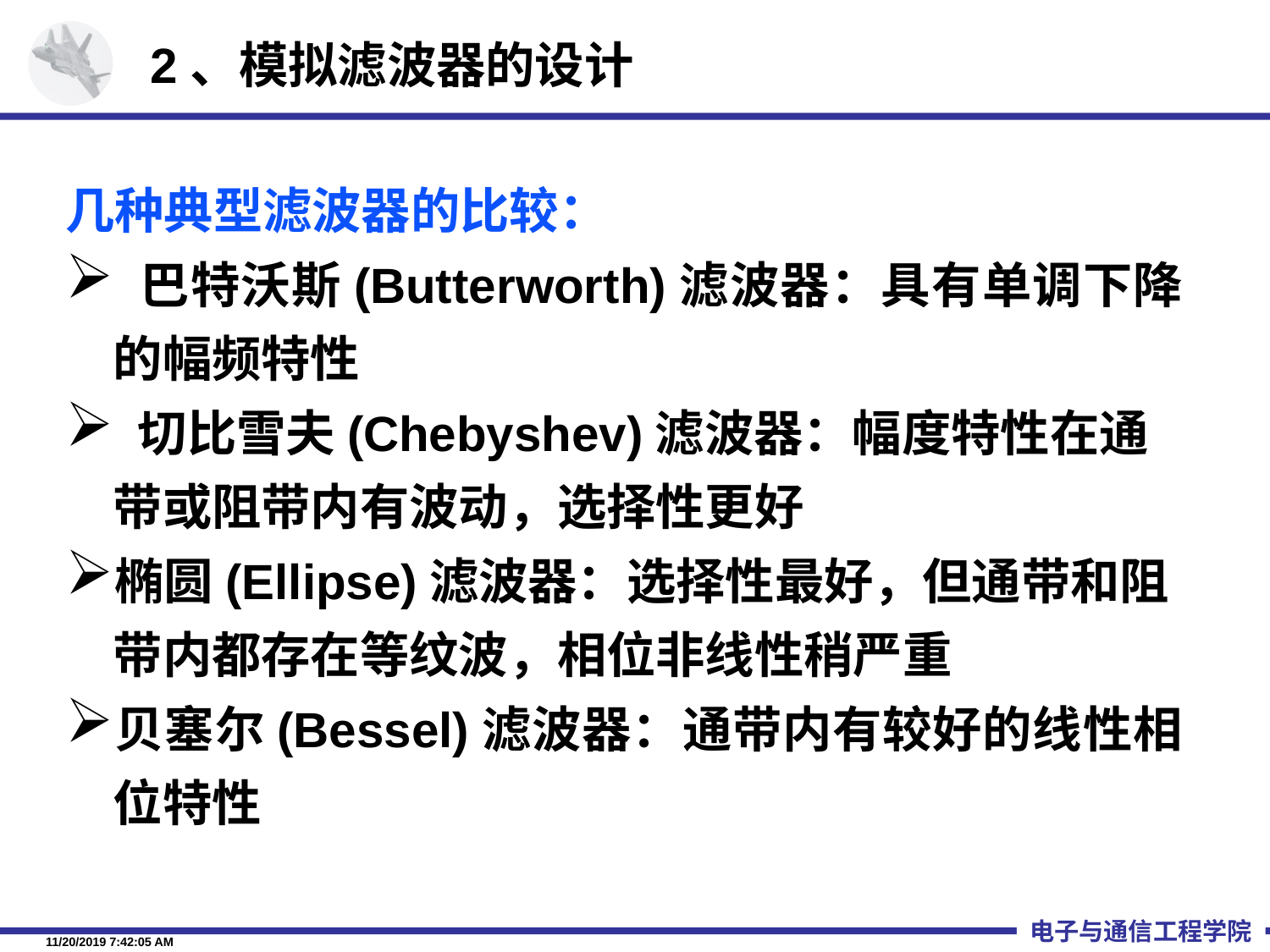

# 2、模拟滤波器的设计
几种典型滤波器的比较：
 巴特沃斯(Butterworth)滤波器：具有单调下降的幅频特性
 切比雪夫(Chebyshev)滤波器：幅度特性在通带或阻带内有波动，选择性更好
椭圆(Ellipse)滤波器：选择性最好，但通带和阻带内都存在等纹波，相位非线性稍严重
贝塞尔(Bessel)滤波器：通带内有较好的线性相位特性